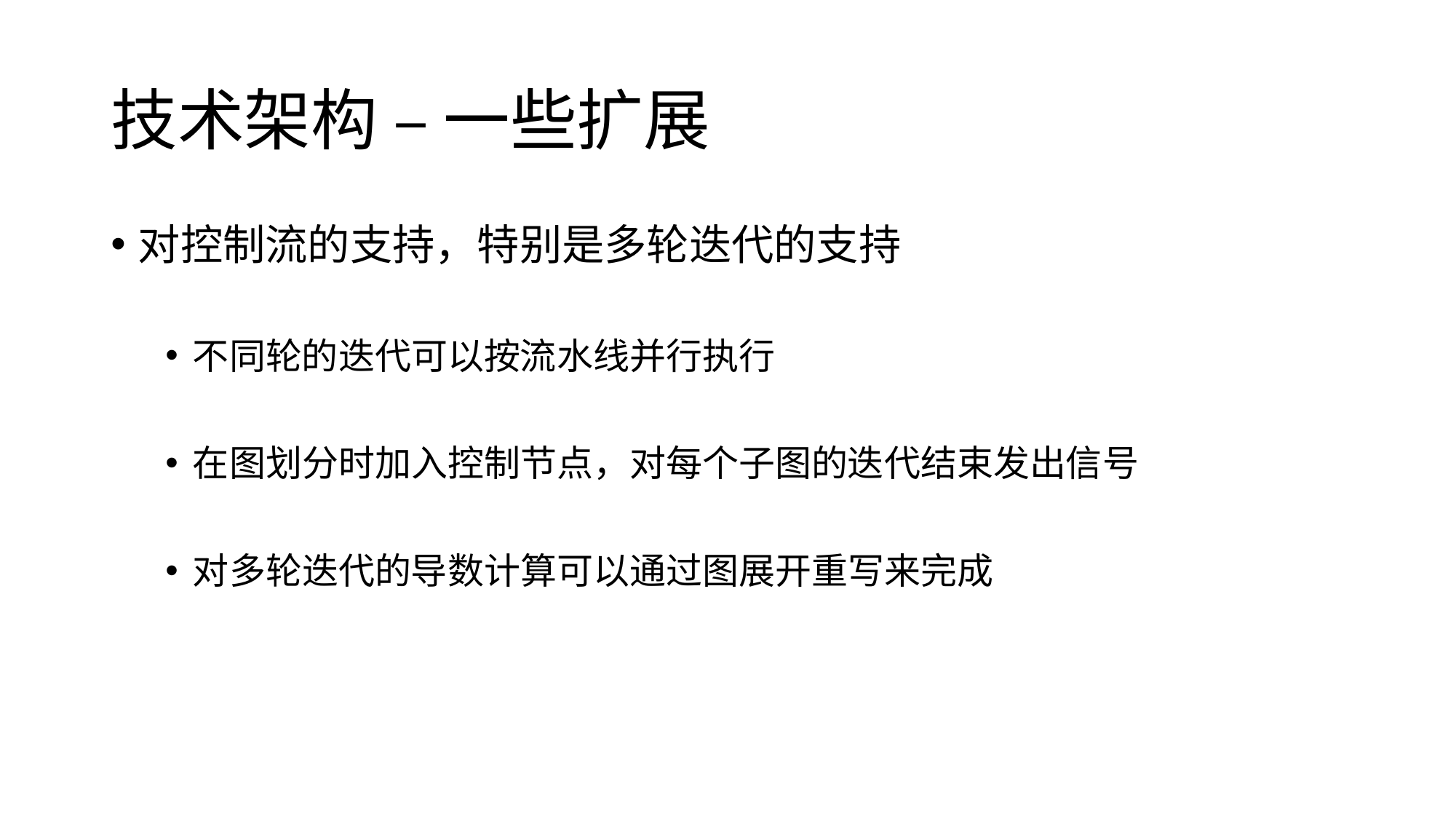

# 技术架构 – 一些扩展
对控制流的支持，特别是多轮迭代的支持

不同轮的迭代可以按流水线并行执行

在图划分时加入控制节点，对每个子图的迭代结束发出信号

对多轮迭代的导数计算可以通过图展开重写来完成